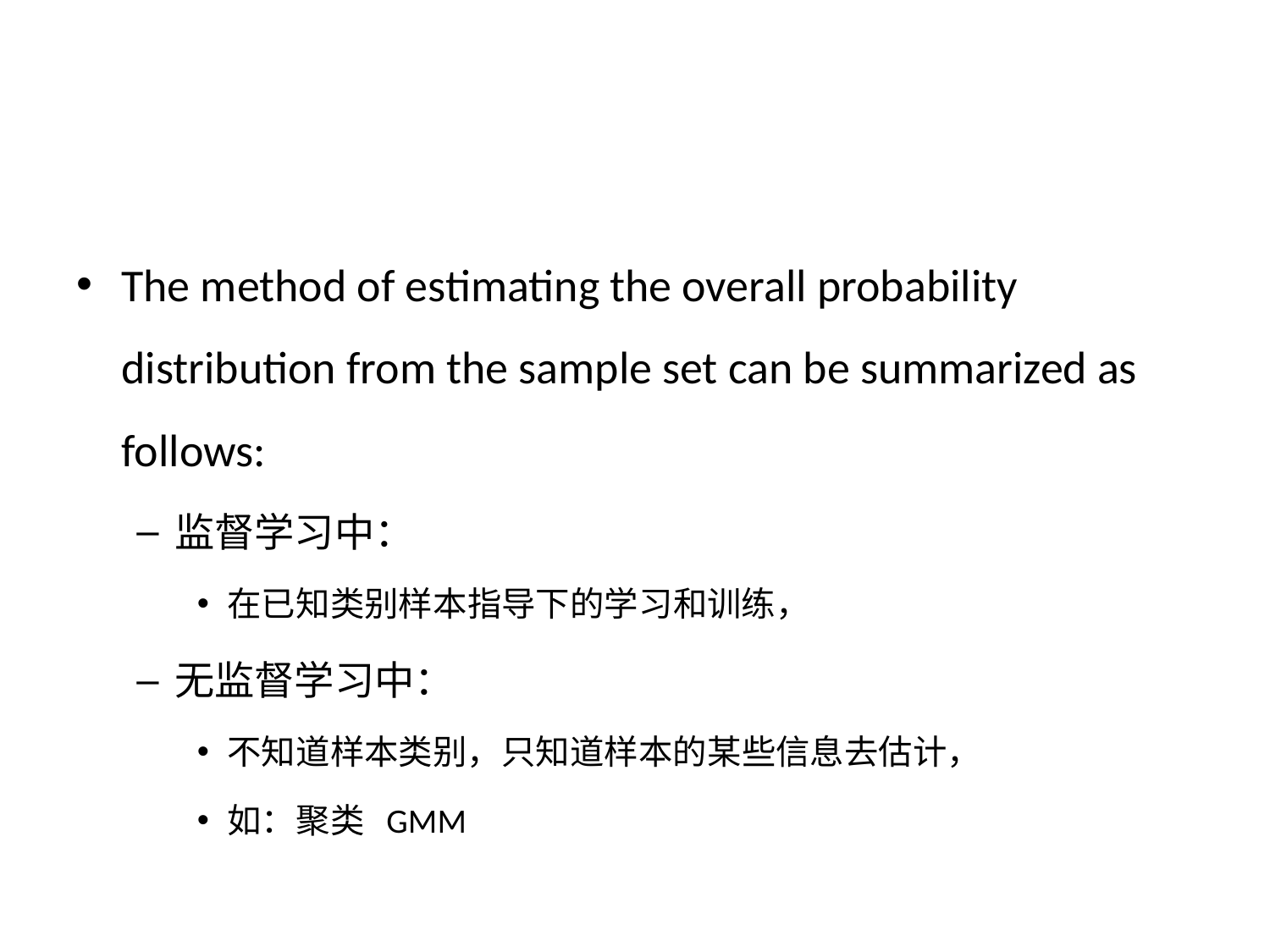

#
The method of estimating the overall probability distribution from the sample set can be summarized as follows:
监督学习中：
在已知类别样本指导下的学习和训练，
无监督学习中：
不知道样本类别，只知道样本的某些信息去估计，
如：聚类  GMM